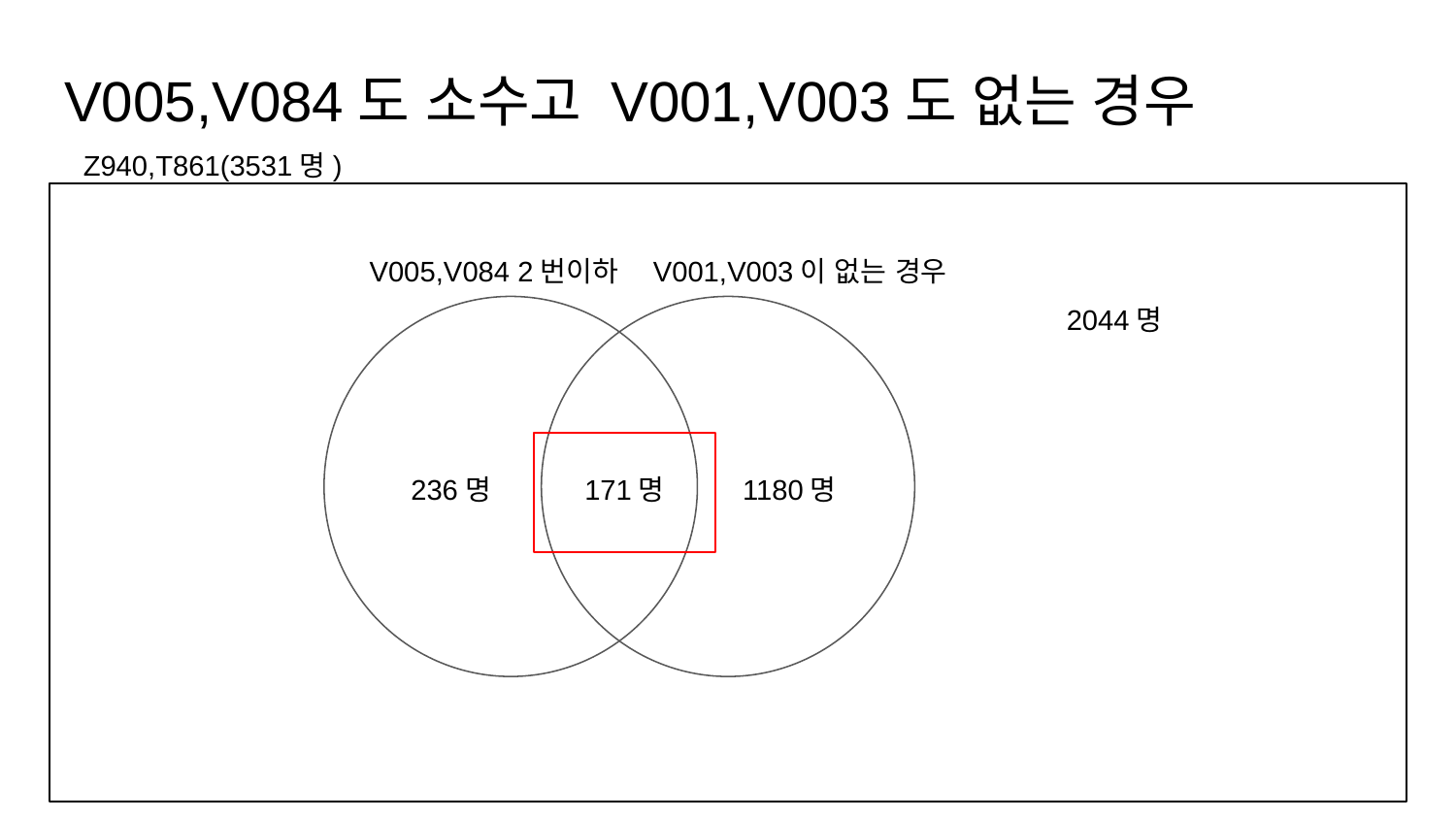

# V005,V084도 소수고 V001,V003도 없는 경우
Z940,T861(3531명)

V005,V084 2번이하
V001,V003이 없는 경우
2044명

236명
171명
1180명